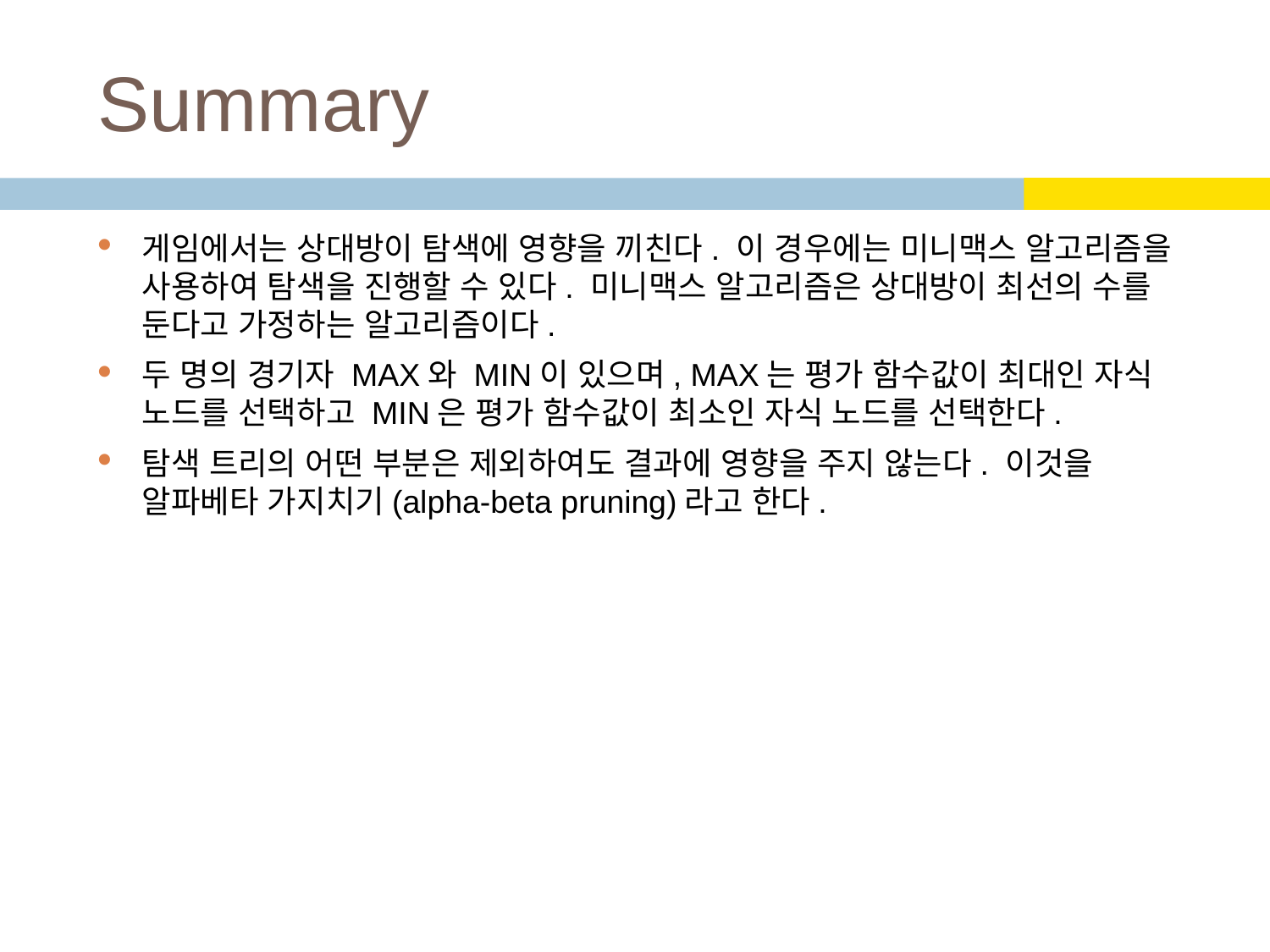

# Summary
게임에서는 상대방이 탐색에 영향을 끼친다. 이 경우에는 미니맥스 알고리즘을 사용하여 탐색을 진행할 수 있다. 미니맥스 알고리즘은 상대방이 최선의 수를 둔다고 가정하는 알고리즘이다.
두 명의 경기자 MAX와 MIN이 있으며, MAX는 평가 함수값이 최대인 자식 노드를 선택하고 MIN은 평가 함수값이 최소인 자식 노드를 선택한다.
탐색 트리의 어떤 부분은 제외하여도 결과에 영향을 주지 않는다. 이것을 알파베타 가지치기(alpha-beta pruning)라고 한다.